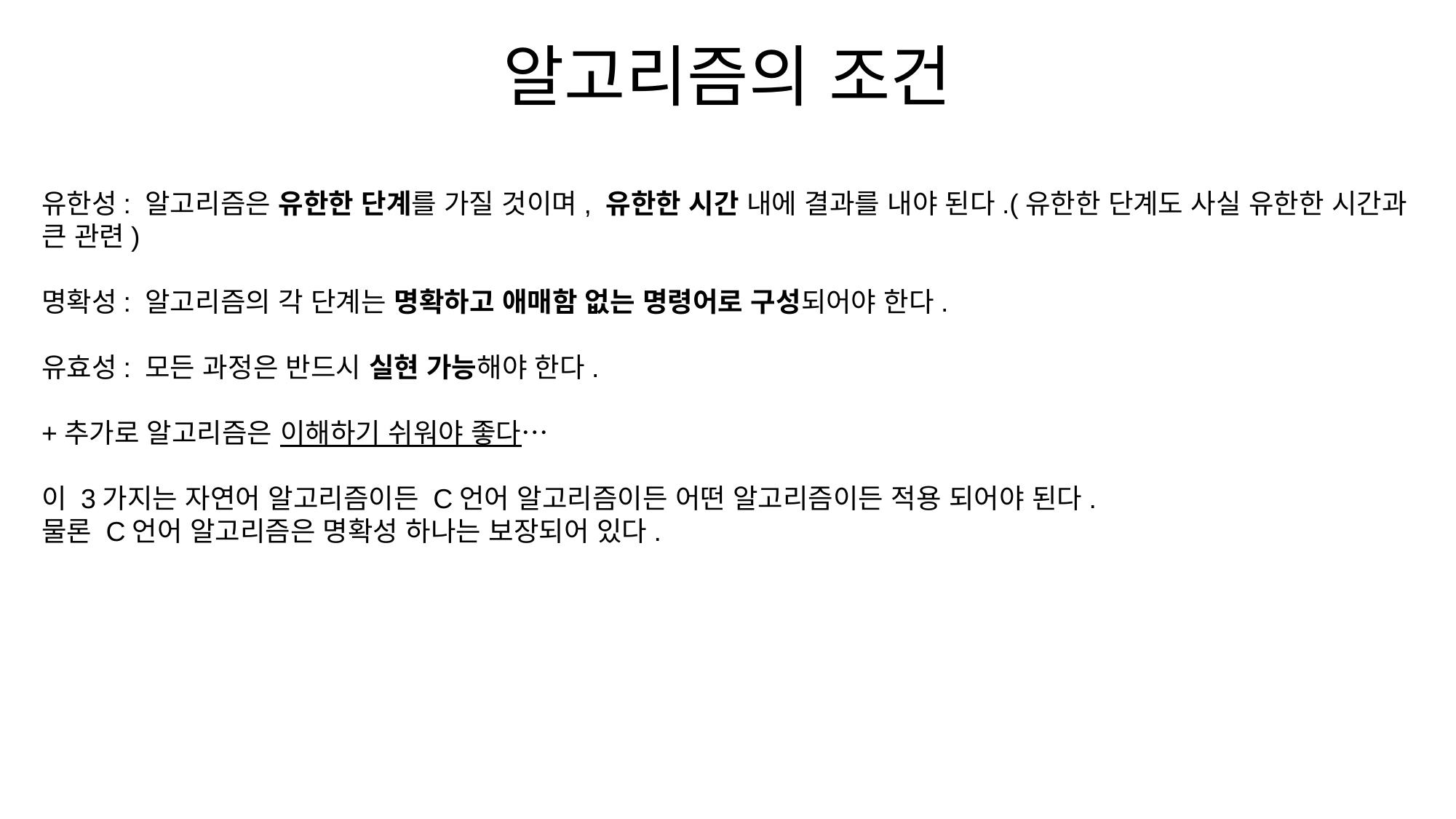

# 알고리즘의 조건
유한성: 알고리즘은 유한한 단계를 가질 것이며, 유한한 시간 내에 결과를 내야 된다.(유한한 단계도 사실 유한한 시간과 큰 관련)

명확성: 알고리즘의 각 단계는 명확하고 애매함 없는 명령어로 구성되어야 한다.

유효성: 모든 과정은 반드시 실현 가능해야 한다.

+추가로 알고리즘은 이해하기 쉬워야 좋다…

이 3가지는 자연어 알고리즘이든 C언어 알고리즘이든 어떤 알고리즘이든 적용 되어야 된다.
물론 C언어 알고리즘은 명확성 하나는 보장되어 있다.